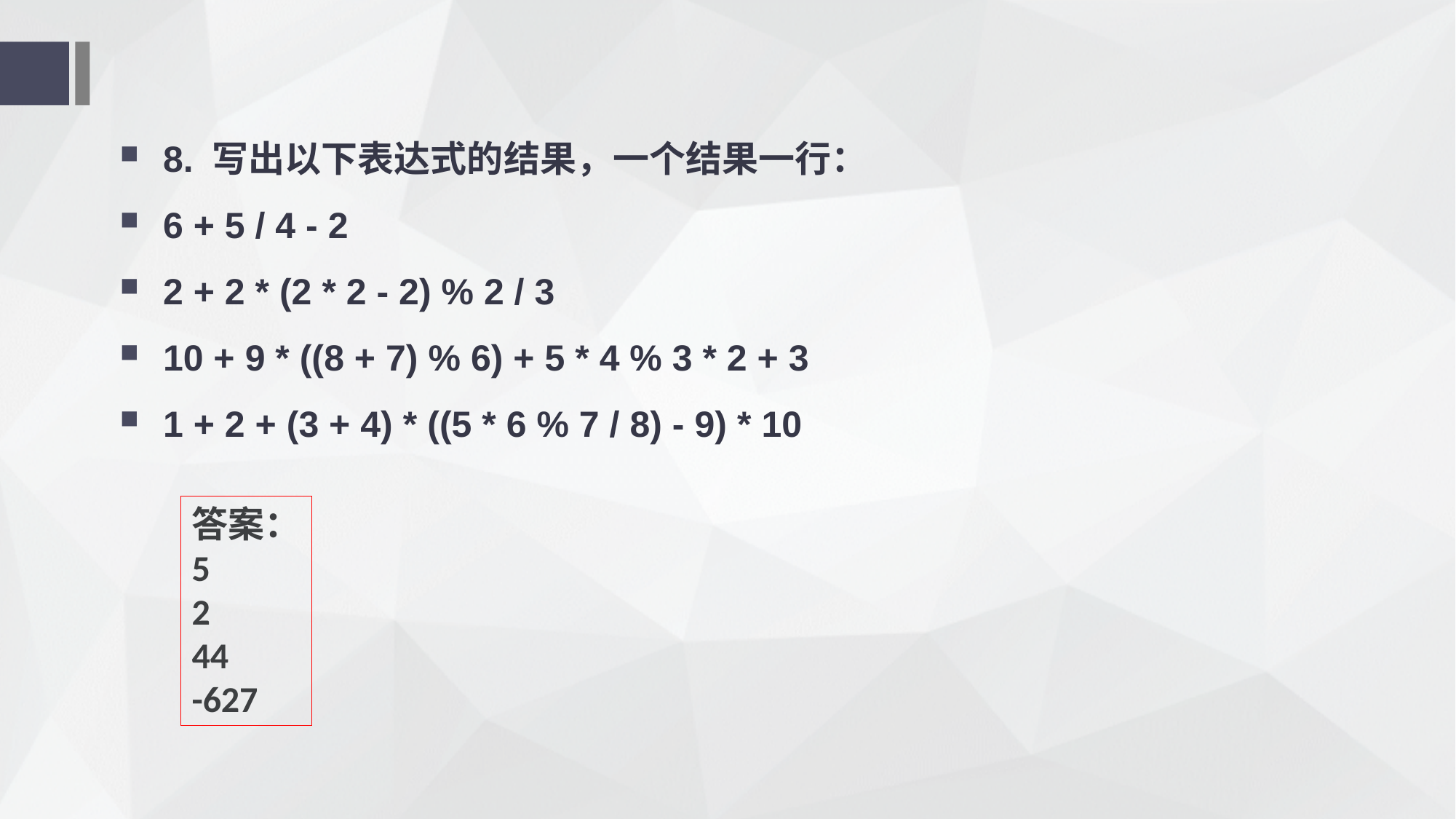

8. 写出以下表达式的结果，一个结果一行：
6 + 5 / 4 - 2
2 + 2 * (2 * 2 - 2) % 2 / 3
10 + 9 * ((8 + 7) % 6) + 5 * 4 % 3 * 2 + 3
1 + 2 + (3 + 4) * ((5 * 6 % 7 / 8) - 9) * 10

答案：
5
2
44
-627